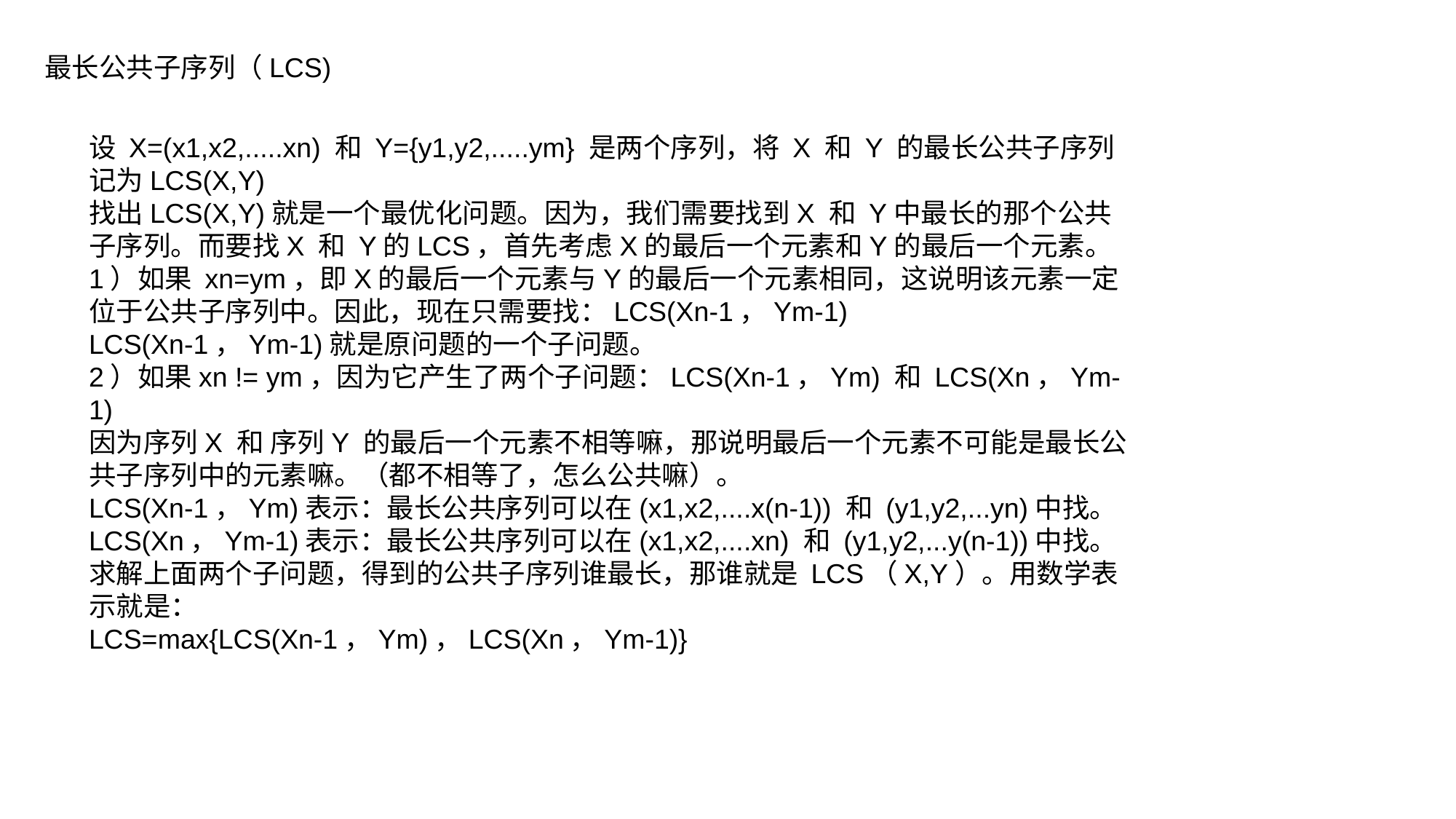

最长公共子序列（LCS)
设 X=(x1,x2,.....xn) 和 Y={y1,y2,.....ym} 是两个序列，将 X 和 Y 的最长公共子序列记为LCS(X,Y)
找出LCS(X,Y)就是一个最优化问题。因为，我们需要找到X 和 Y中最长的那个公共子序列。而要找X 和 Y的LCS，首先考虑X的最后一个元素和Y的最后一个元素。
1）如果 xn=ym，即X的最后一个元素与Y的最后一个元素相同，这说明该元素一定位于公共子序列中。因此，现在只需要找：LCS(Xn-1，Ym-1)
LCS(Xn-1，Ym-1)就是原问题的一个子问题。
2）如果xn != ym，因为它产生了两个子问题：LCS(Xn-1，Ym) 和 LCS(Xn，Ym-1)
因为序列X 和 序列Y 的最后一个元素不相等嘛，那说明最后一个元素不可能是最长公共子序列中的元素嘛。（都不相等了，怎么公共嘛）。
LCS(Xn-1，Ym)表示：最长公共序列可以在(x1,x2,....x(n-1)) 和 (y1,y2,...yn)中找。
LCS(Xn，Ym-1)表示：最长公共序列可以在(x1,x2,....xn) 和 (y1,y2,...y(n-1))中找。
求解上面两个子问题，得到的公共子序列谁最长，那谁就是 LCS（X,Y）。用数学表示就是：
LCS=max{LCS(Xn-1，Ym)，LCS(Xn，Ym-1)}